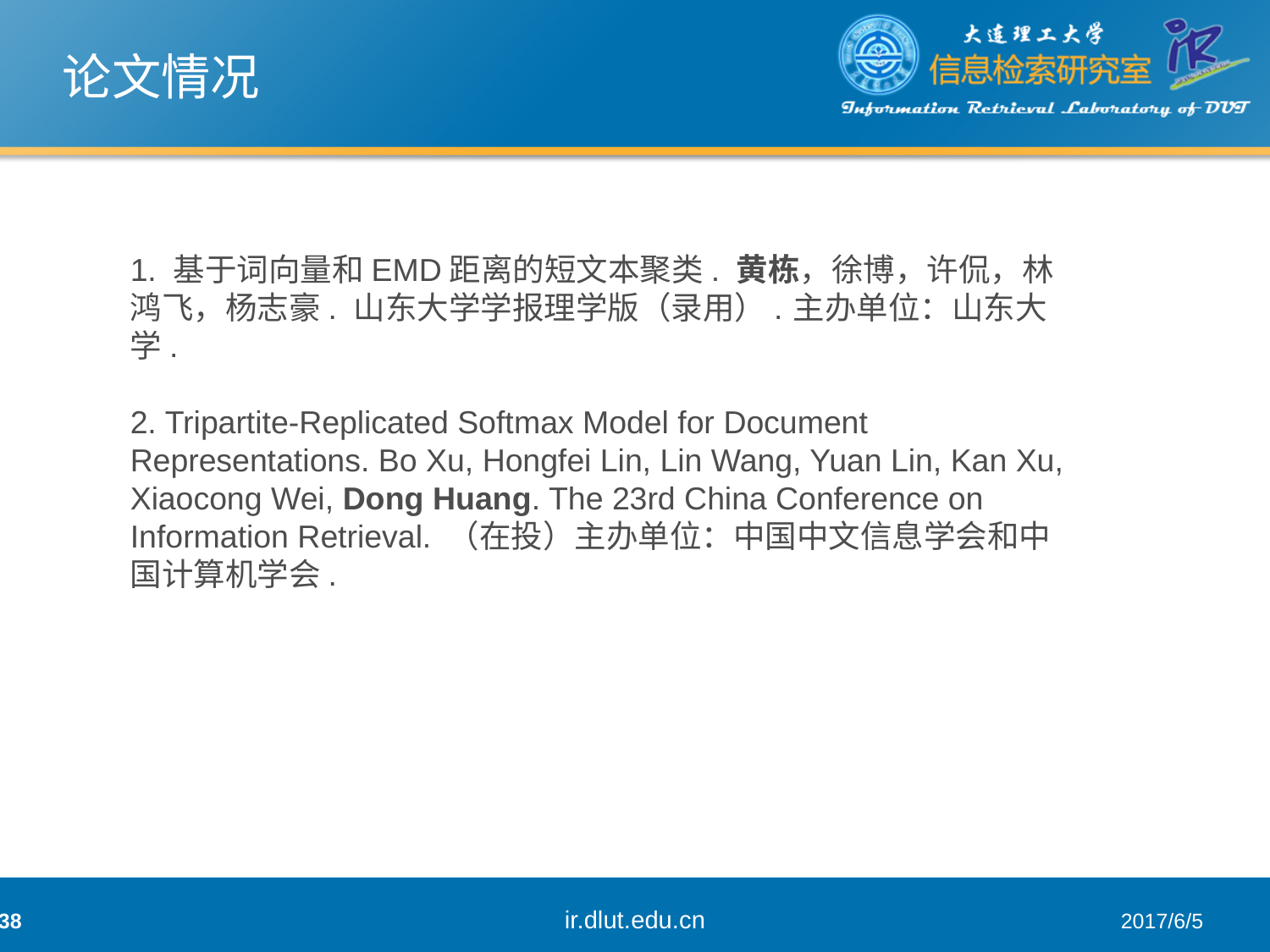

# 论文情况
1. 基于词向量和EMD距离的短文本聚类. 黄栋，徐博，许侃，林鸿飞，杨志豪. 山东大学学报理学版（录用）. 主办单位：山东大学.

2. Tripartite-Replicated Softmax Model for Document Representations. Bo Xu, Hongfei Lin, Lin Wang, Yuan Lin, Kan Xu, Xiaocong Wei, Dong Huang. The 23rd China Conference on Information Retrieval. （在投）主办单位：中国中文信息学会和中国计算机学会.